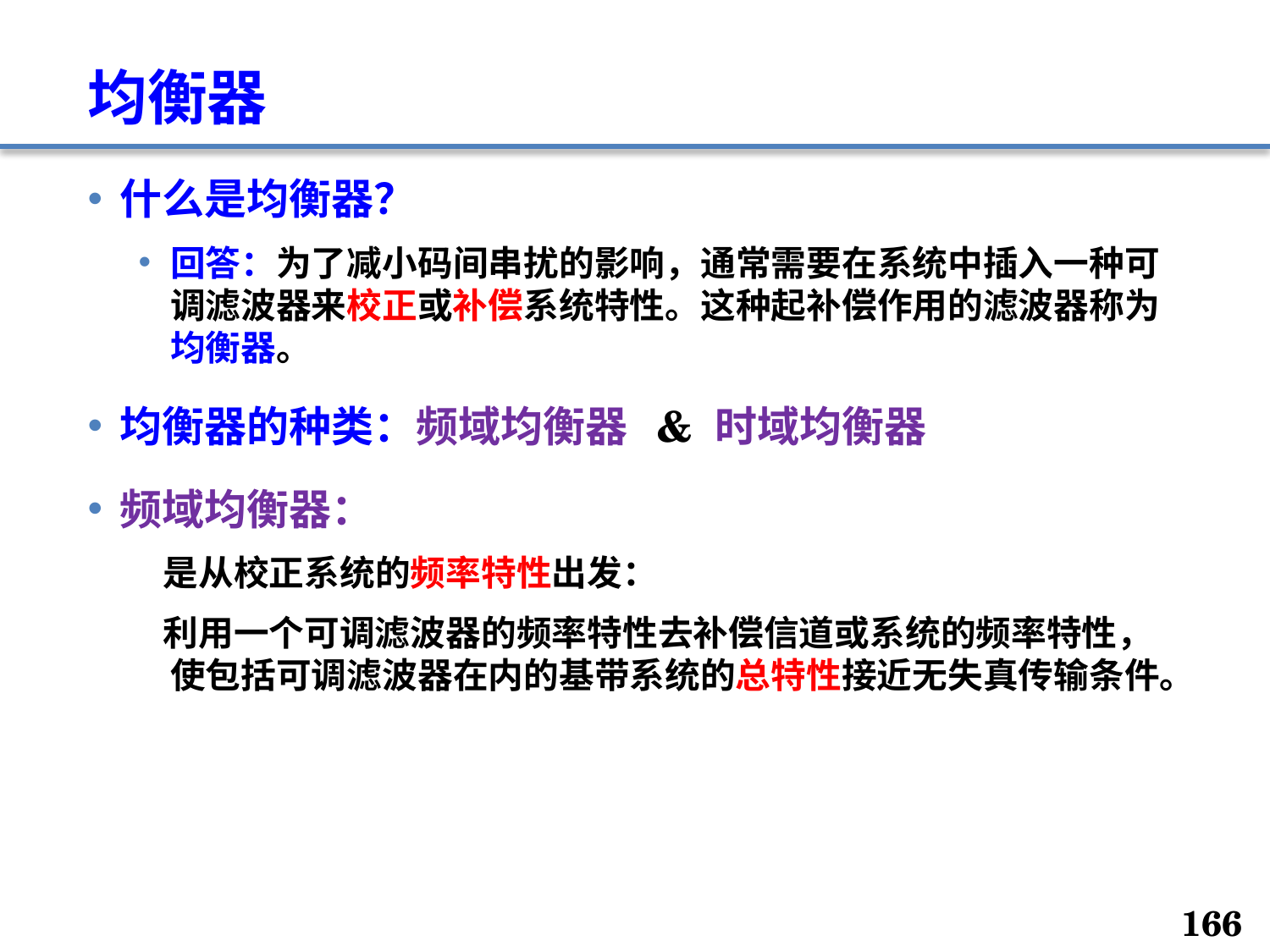

# 均衡器
什么是均衡器？
回答：为了减小码间串扰的影响，通常需要在系统中插入一种可调滤波器来校正或补偿系统特性。这种起补偿作用的滤波器称为均衡器。
均衡器的种类：频域均衡器  & 时域均衡器
频域均衡器：
  是从校正系统的频率特性出发：
  利用一个可调滤波器的频率特性去补偿信道或系统的频率特性，使包括可调滤波器在内的基带系统的总特性接近无失真传输条件。
166